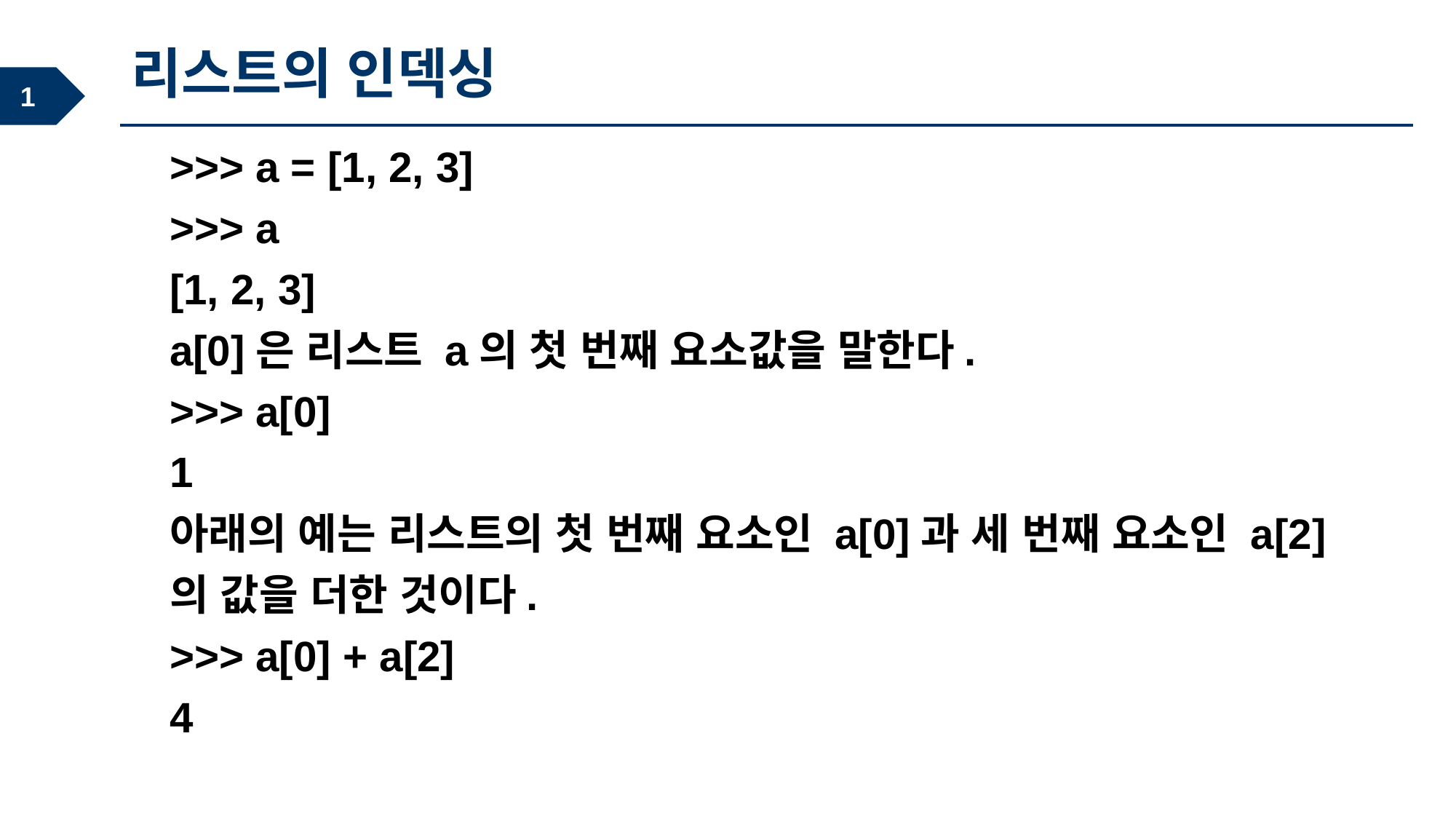

리스트의 인덱싱
>>> a = [1, 2, 3]
>>> a
[1, 2, 3]
a[0]은 리스트 a의 첫 번째 요소값을 말한다.
>>> a[0]
1
아래의 예는 리스트의 첫 번째 요소인 a[0]과 세 번째 요소인 a[2]의 값을 더한 것이다.
>>> a[0] + a[2]
4